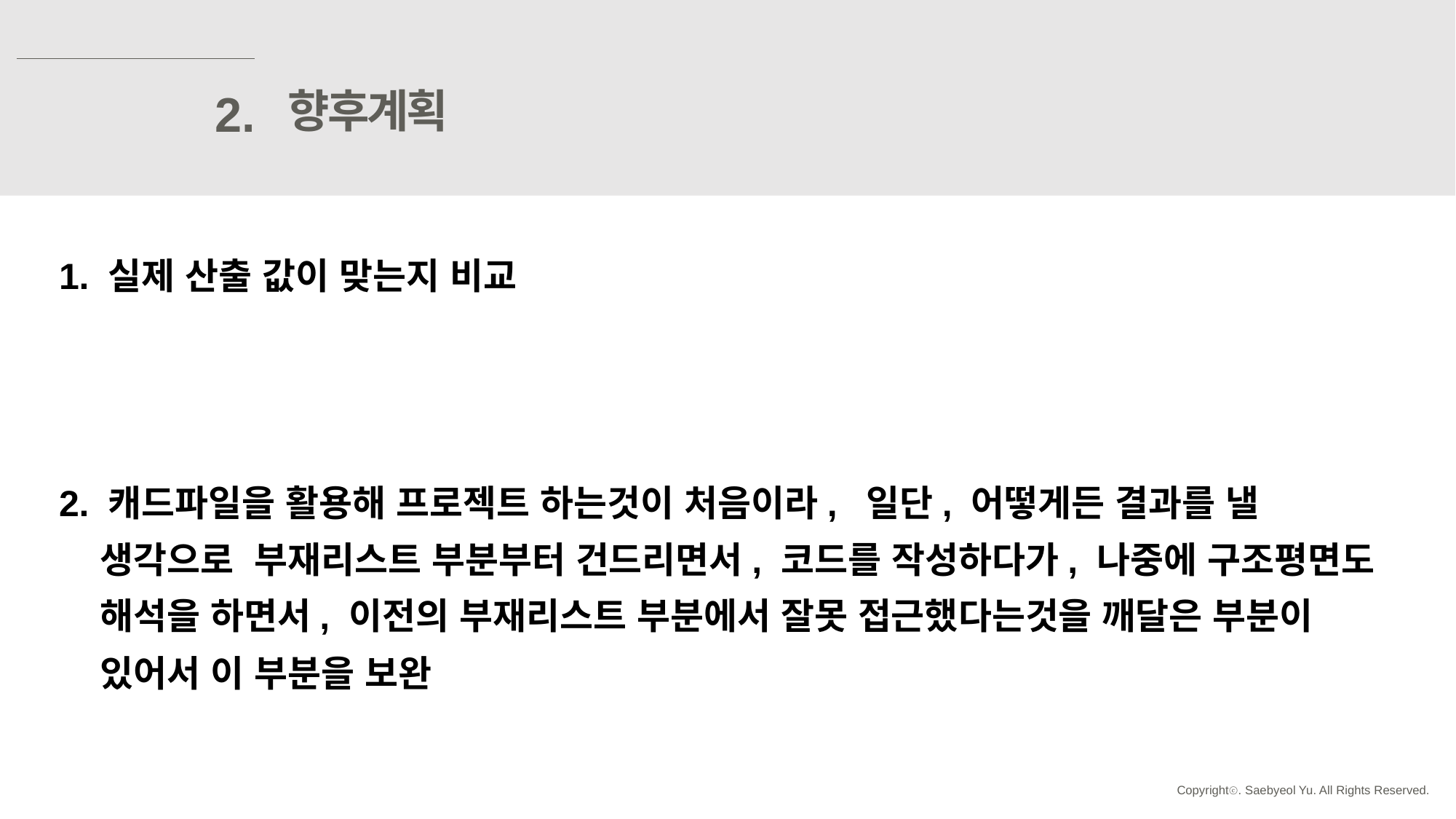

향후계획
2.
1. 실제 산출 값이 맞는지 비교

2. 캐드파일을 활용해 프로젝트 하는것이 처음이라,  일단, 어떻게든 결과를 낼 생각으로  부재리스트 부분부터 건드리면서, 코드를 작성하다가, 나중에 구조평면도 해석을 하면서, 이전의 부재리스트 부분에서 잘못 접근했다는것을 깨달은 부분이 있어서 이 부분을 보완